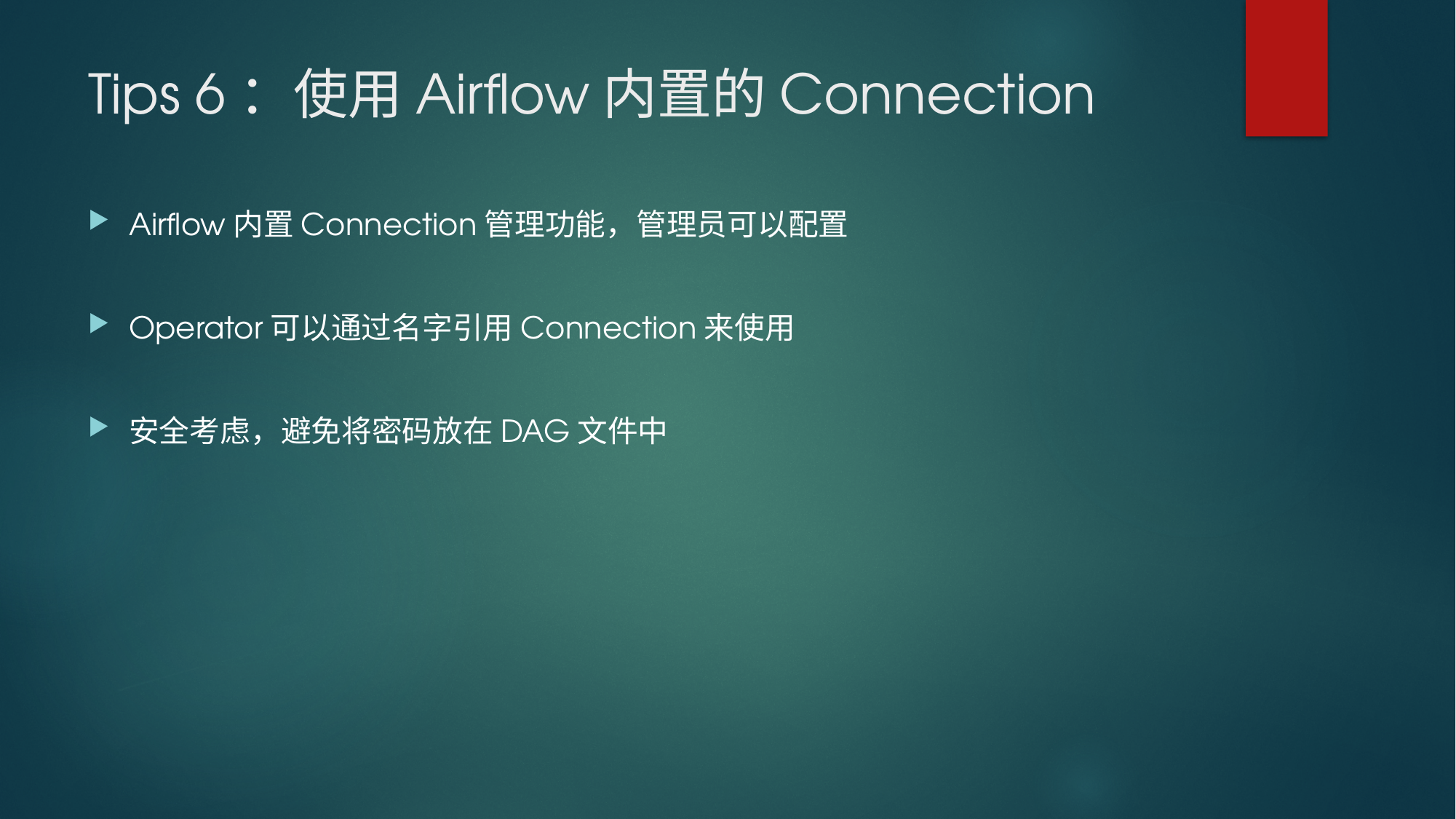

# Tips 6：使用Airflow内置的Connection

Airflow内置Connection管理功能，管理员可以配置

Operator可以通过名字引用Connection来使用

安全考虑，避免将密码放在DAG文件中